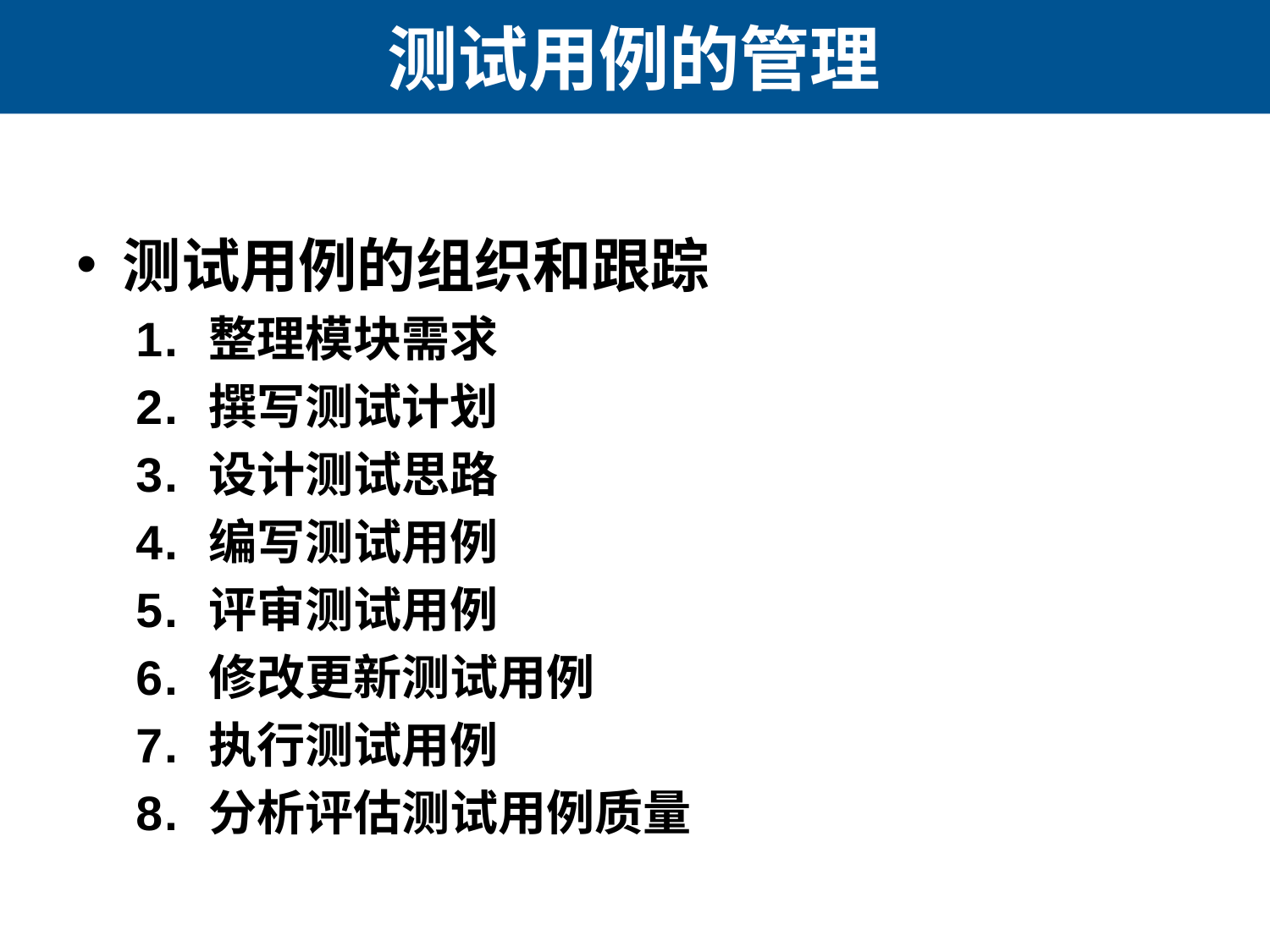

# 测试用例的管理
测试用例的组织和跟踪
整理模块需求
撰写测试计划
设计测试思路
编写测试用例
评审测试用例
修改更新测试用例
执行测试用例
分析评估测试用例质量